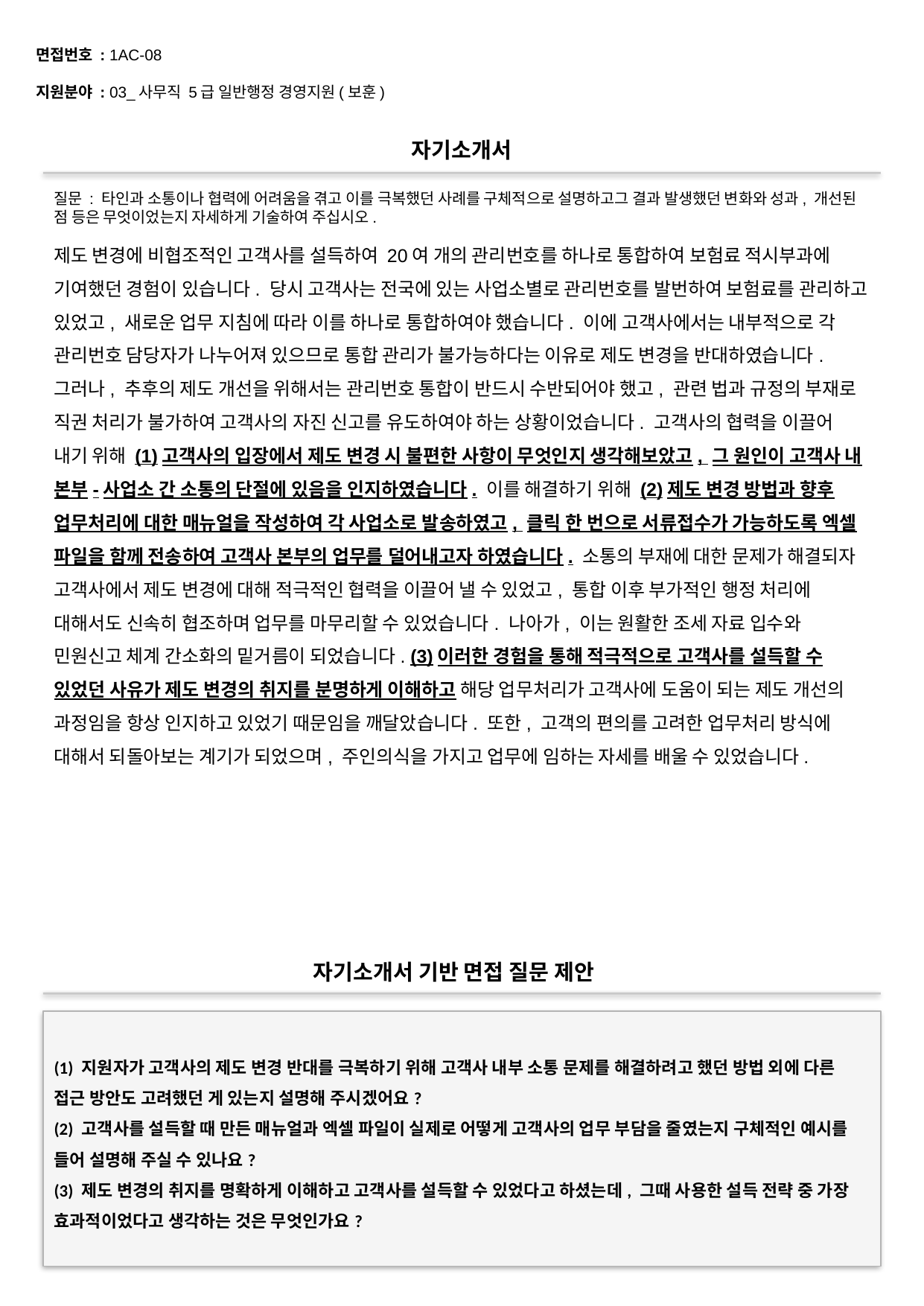

면접번호 : 1AC-08

지원분야 : 03_사무직 5급 일반행정 경영지원(보훈)
#

자기소개서

질문 : 타인과 소통이나 협력에 어려움을 겪고 이를 극복했던 사례를 구체적으로 설명하고그 결과 발생했던 변화와 성과, 개선된 점 등은 무엇이었는지 자세하게 기술하여 주십시오.

제도 변경에 비협조적인 고객사를 설득하여 20여 개의 관리번호를 하나로 통합하여 보험료 적시부과에 기여했던 경험이 있습니다. 당시 고객사는 전국에 있는 사업소별로 관리번호를 발번하여 보험료를 관리하고 있었고, 새로운 업무 지침에 따라 이를 하나로 통합하여야 했습니다. 이에 고객사에서는 내부적으로 각 관리번호 담당자가 나누어져 있으므로 통합 관리가 불가능하다는 이유로 제도 변경을 반대하였습니다. 그러나, 추후의 제도 개선을 위해서는 관리번호 통합이 반드시 수반되어야 했고, 관련 법과 규정의 부재로 직권 처리가 불가하여 고객사의 자진 신고를 유도하여야 하는 상황이었습니다. 고객사의 협력을 이끌어 내기 위해 (1)고객사의 입장에서 제도 변경 시 불편한 사항이 무엇인지 생각해보았고, 그 원인이 고객사 내 본부-사업소 간 소통의 단절에 있음을 인지하였습니다. 이를 해결하기 위해 (2)제도 변경 방법과 향후 업무처리에 대한 매뉴얼을 작성하여 각 사업소로 발송하였고, 클릭 한 번으로 서류접수가 가능하도록 엑셀 파일을 함께 전송하여 고객사 본부의 업무를 덜어내고자 하였습니다. 소통의 부재에 대한 문제가 해결되자 고객사에서 제도 변경에 대해 적극적인 협력을 이끌어 낼 수 있었고, 통합 이후 부가적인 행정 처리에 대해서도 신속히 협조하며 업무를 마무리할 수 있었습니다. 나아가, 이는 원활한 조세 자료 입수와 민원신고 체계 간소화의 밑거름이 되었습니다. (3)이러한 경험을 통해 적극적으로 고객사를 설득할 수 있었던 사유가 제도 변경의 취지를 분명하게 이해하고 해당 업무처리가 고객사에 도움이 되는 제도 개선의 과정임을 항상 인지하고 있었기 때문임을 깨달았습니다. 또한, 고객의 편의를 고려한 업무처리 방식에 대해서 되돌아보는 계기가 되었으며, 주인의식을 가지고 업무에 임하는 자세를 배울 수 있었습니다.

자기소개서 기반 면접 질문 제안

(1) 지원자가 고객사의 제도 변경 반대를 극복하기 위해 고객사 내부 소통 문제를 해결하려고 했던 방법 외에 다른 접근 방안도 고려했던 게 있는지 설명해 주시겠어요?
(2) 고객사를 설득할 때 만든 매뉴얼과 엑셀 파일이 실제로 어떻게 고객사의 업무 부담을 줄였는지 구체적인 예시를 들어 설명해 주실 수 있나요?
(3) 제도 변경의 취지를 명확하게 이해하고 고객사를 설득할 수 있었다고 하셨는데, 그때 사용한 설득 전략 중 가장 효과적이었다고 생각하는 것은 무엇인가요?